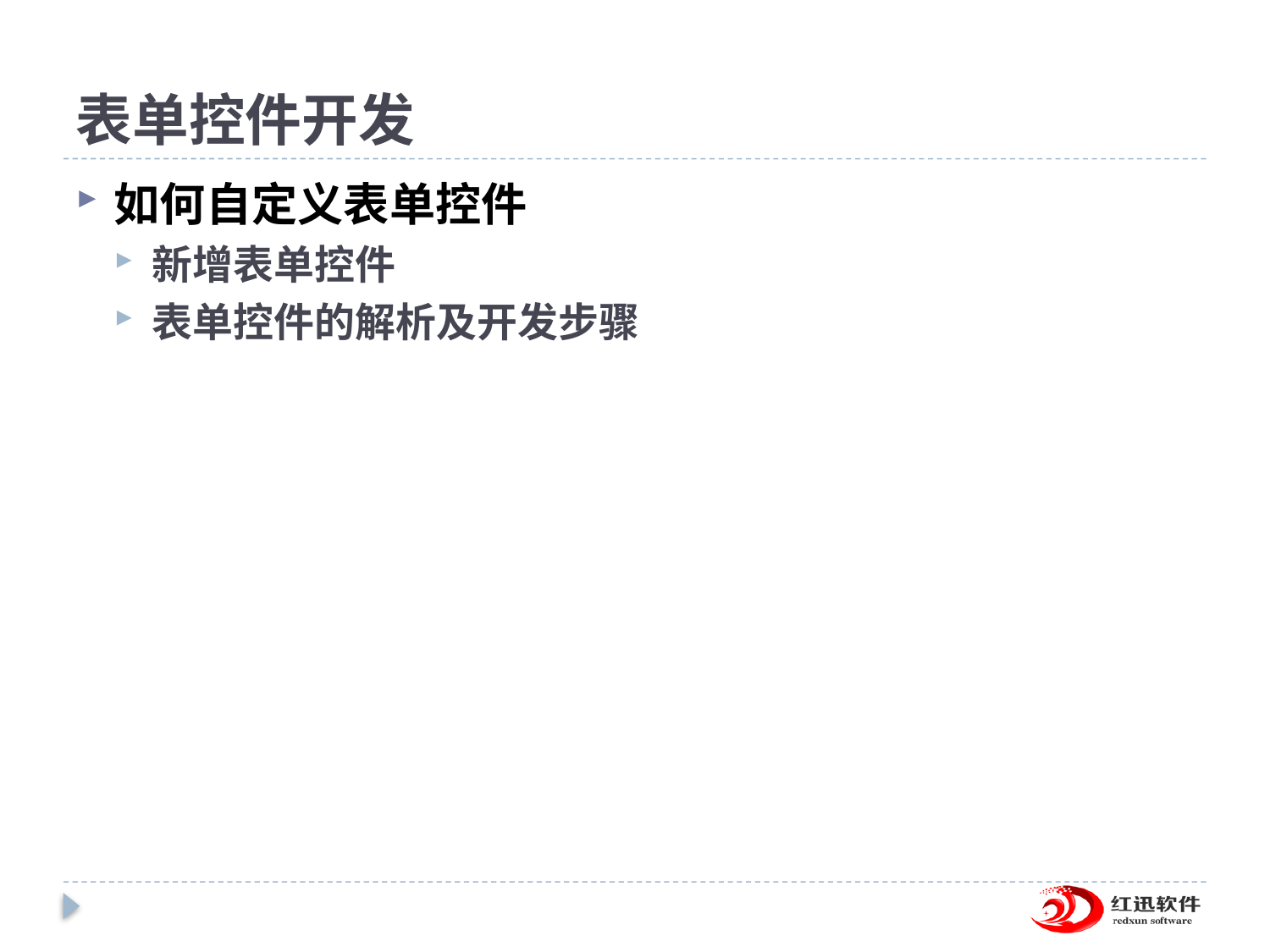

# 表单控件开发
如何自定义表单控件
新增表单控件
表单控件的解析及开发步骤